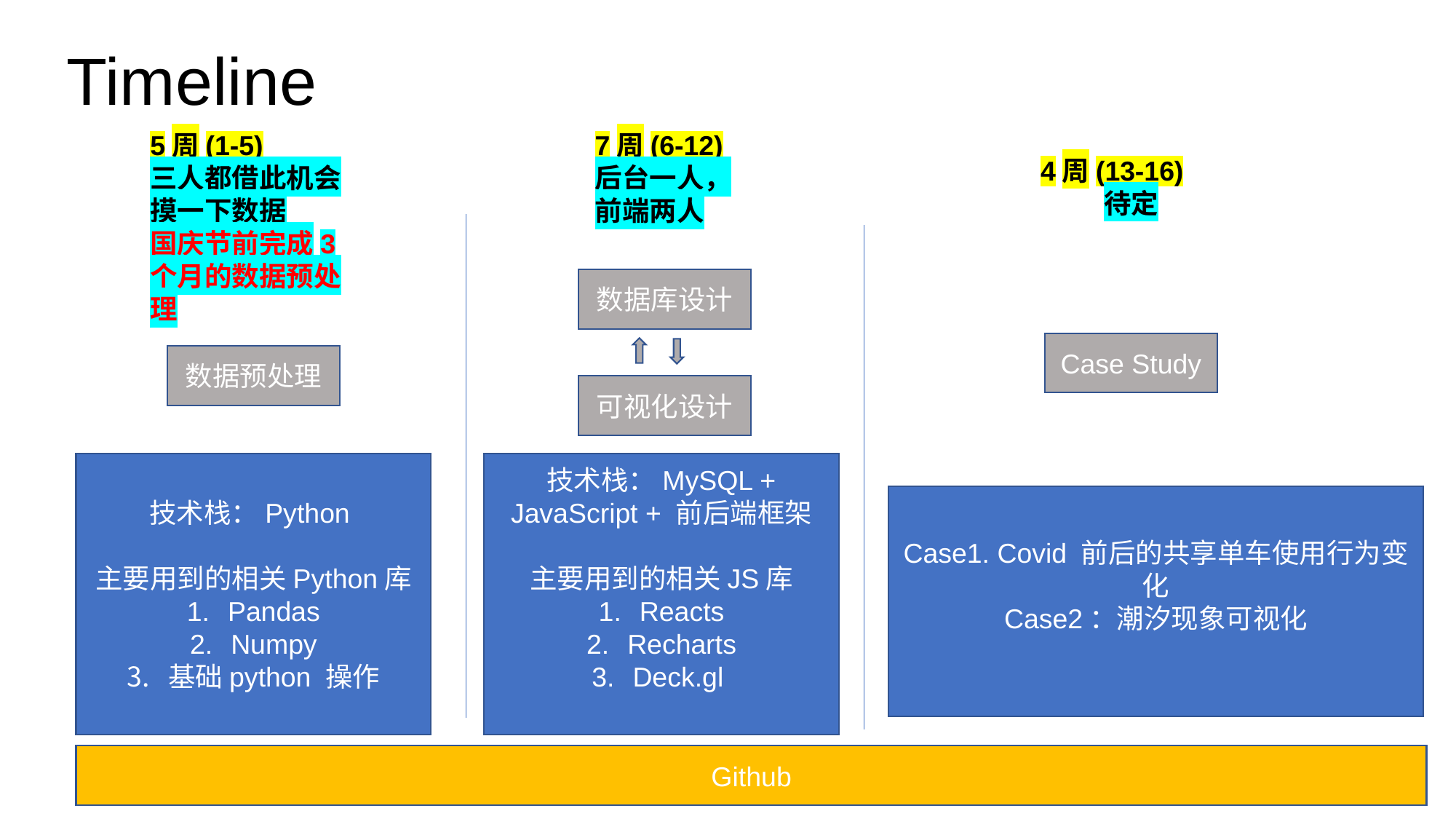

# Timeline
5周(1-5)
三人都借此机会摸一下数据
国庆节前完成3个月的数据预处理
7周(6-12)
后台一人，前端两人
4周(13-16)
待定
数据库设计
Case Study

数据预处理
可视化设计
技术栈：Python

主要用到的相关Python库
Pandas
Numpy
基础python 操作

技术栈：MySQL + JavaScript + 前后端框架

主要用到的相关JS库
Reacts
Recharts
Deck.gl

Case1. Covid 前后的共享单车使用行为变化
Case2：潮汐现象可视化

Github